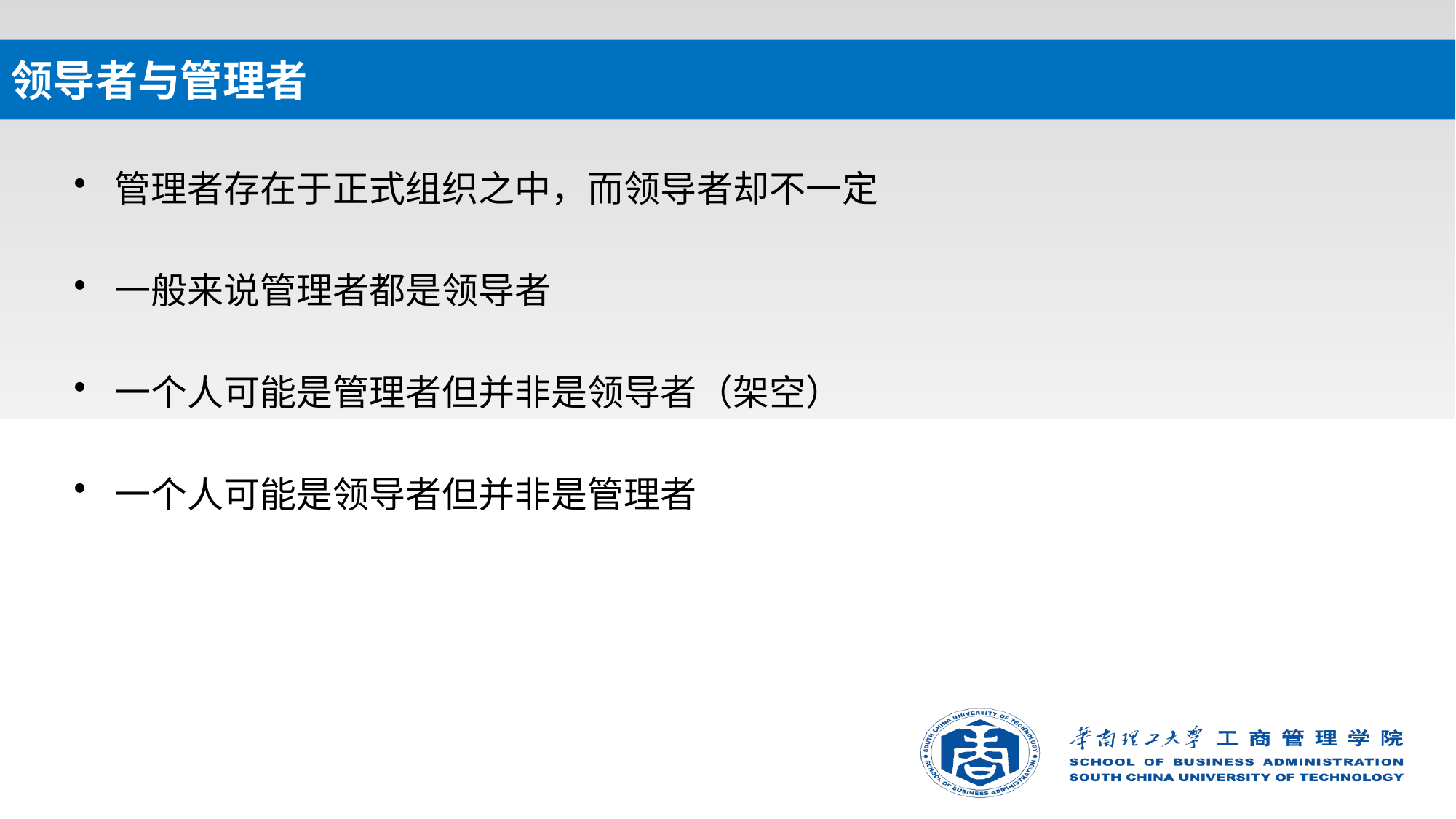

# 领导者与管理者
管理者存在于正式组织之中，而领导者却不一定

一般来说管理者都是领导者

一个人可能是管理者但并非是领导者（架空）

一个人可能是领导者但并非是管理者